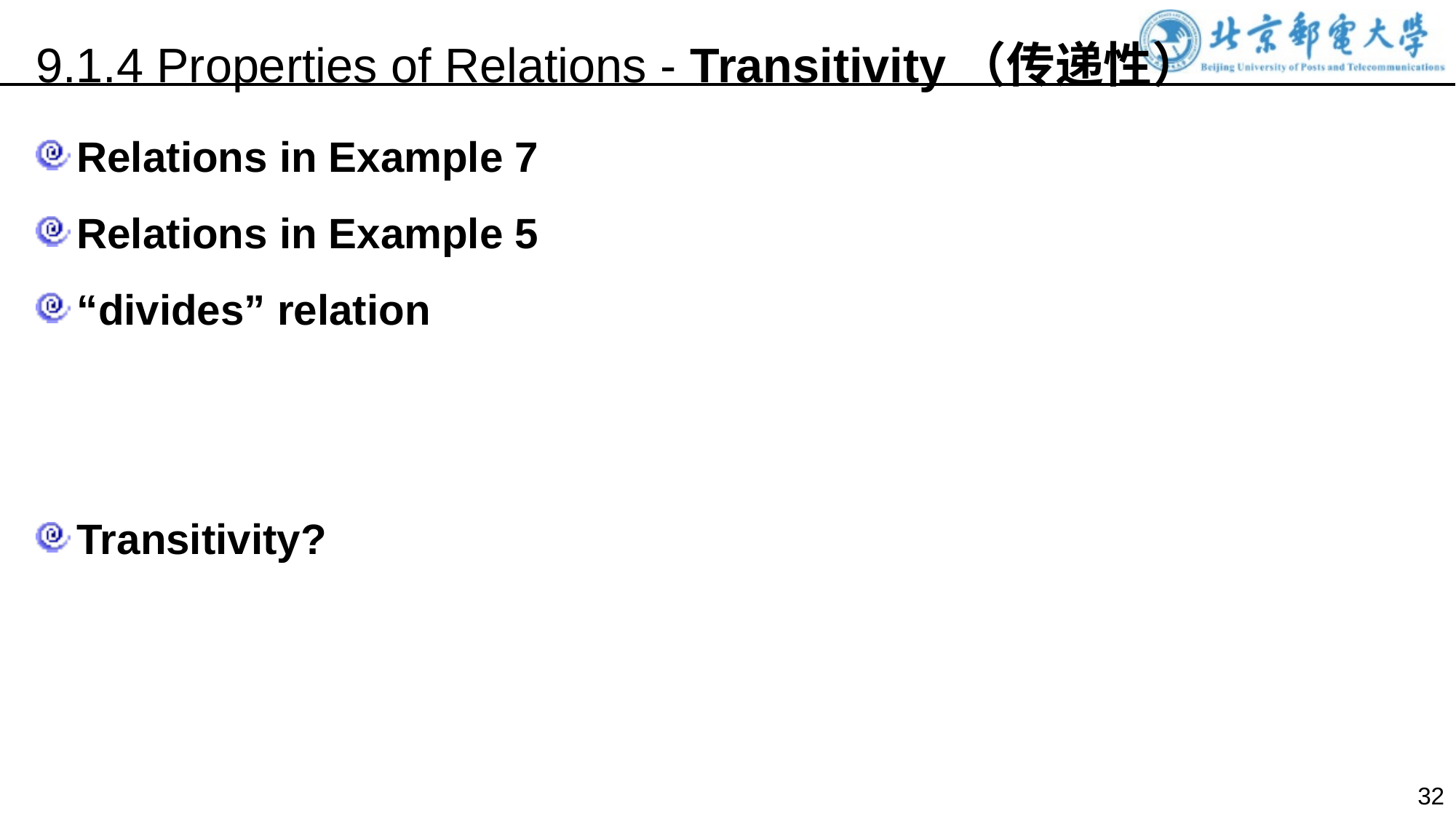

9.1.4 Properties of Relations - Transitivity（传递性）
Relations in Example 7
Relations in Example 5
“divides” relation

Transitivity?